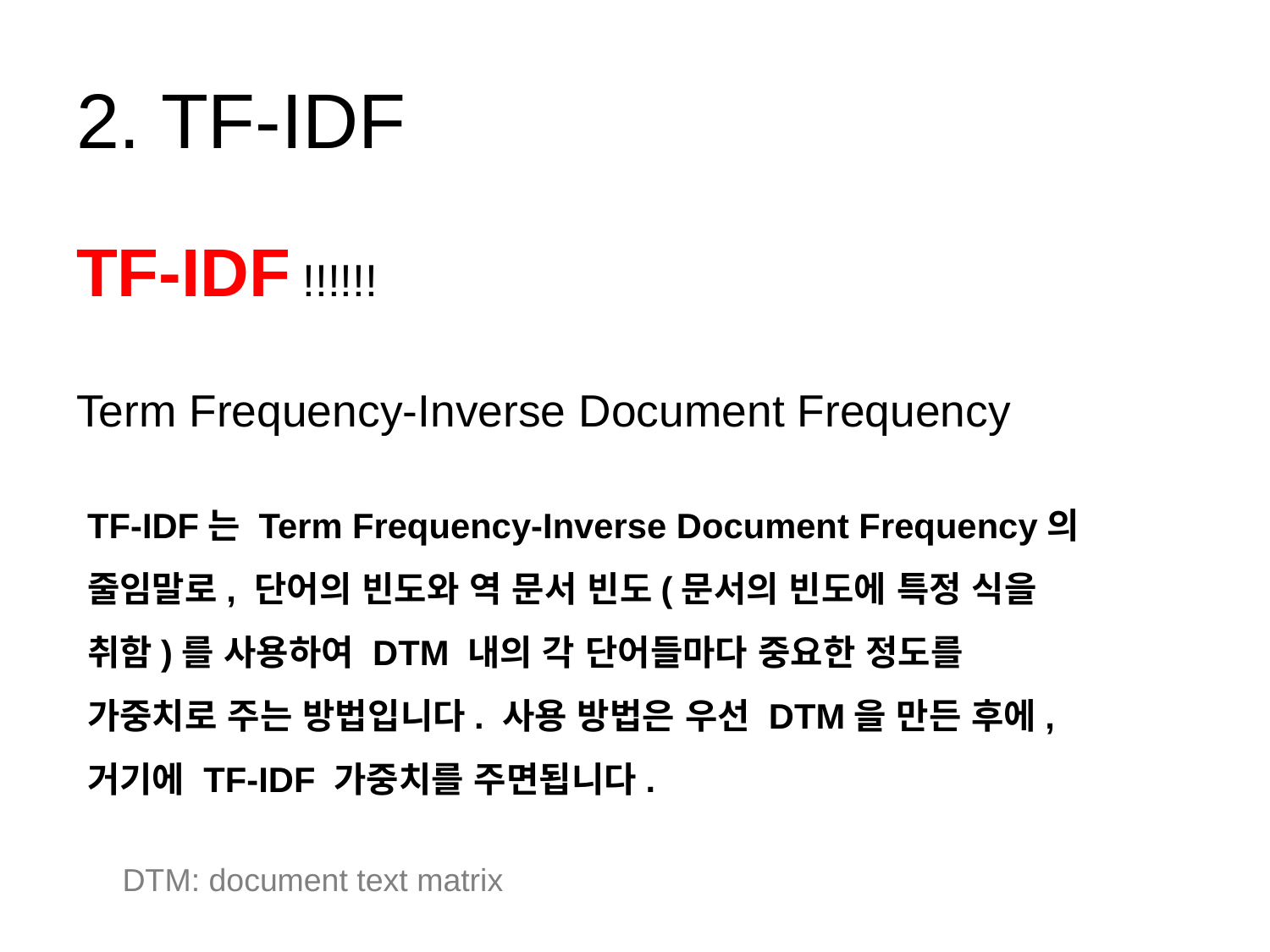

# 2. TF-IDF
TF-IDF !!!!!!

Term Frequency-Inverse Document Frequency
TF-IDF는 Term Frequency-Inverse Document Frequency의 줄임말로, 단어의 빈도와 역 문서 빈도(문서의 빈도에 특정 식을 취함)를 사용하여 DTM 내의 각 단어들마다 중요한 정도를 가중치로 주는 방법입니다. 사용 방법은 우선 DTM을 만든 후에, 거기에 TF-IDF 가중치를 주면됩니다.
DTM: document text matrix